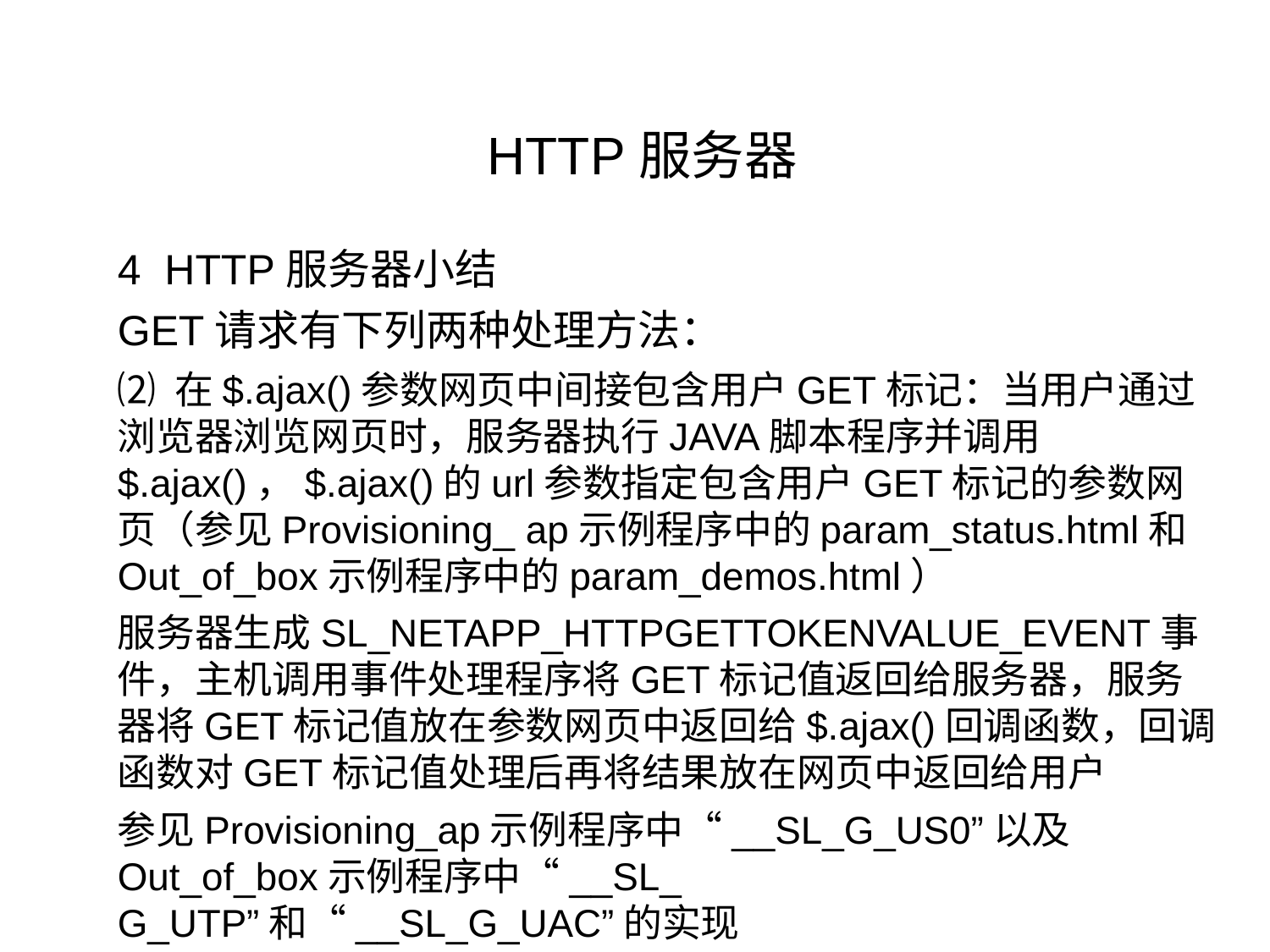

HTTP服务器
4  HTTP服务器小结
GET请求有下列两种处理方法：
⑵ 在$.ajax()参数网页中间接包含用户GET标记：当用户通过浏览器浏览网页时，服务器执行JAVA脚本程序并调用$.ajax()，$.ajax()的url参数指定包含用户GET标记的参数网页（参见Provisioning_ ap示例程序中的param_status.html和Out_of_box示例程序中的param_demos.html）
服务器生成SL_NETAPP_HTTPGETTOKENVALUE_EVENT事件，主机调用事件处理程序将GET标记值返回给服务器，服务器将GET标记值放在参数网页中返回给$.ajax()回调函数，回调函数对GET标记值处理后再将结果放在网页中返回给用户
参见Provisioning_ap示例程序中“__SL_G_US0”以及Out_of_box示例程序中“__SL_ G_UTP”和“__SL_G_UAC”的实现